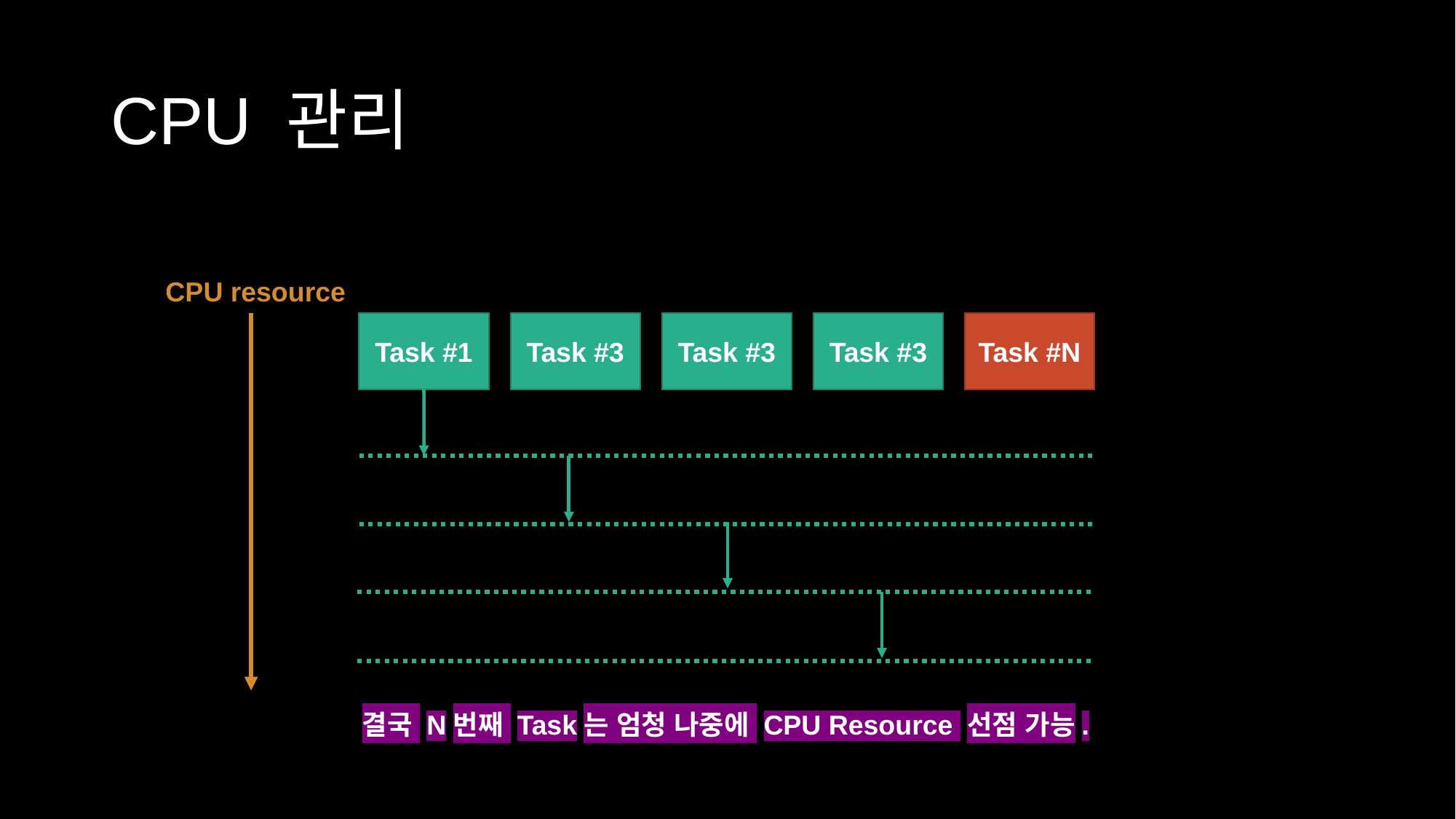

# CPU 관리
CPU resource
Task #1
Task #3
Task #3
Task #3
Task #N
결국 N번째 Task는 엄청 나중에 CPU Resource 선점 가능.